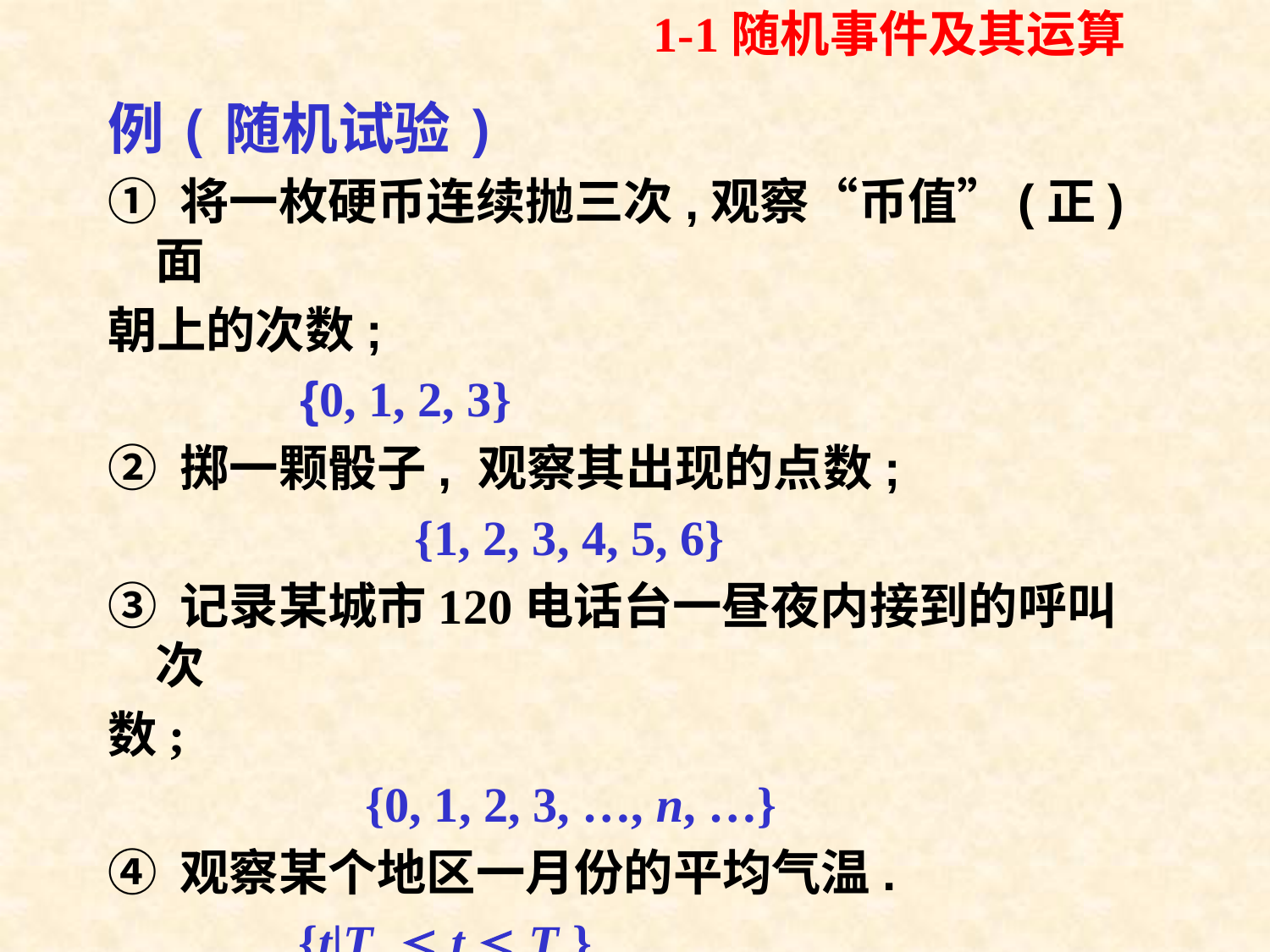

1-1随机事件及其运算
# 例(随机试验)
① 将一枚硬币连续抛三次,观察“币值”(正)面
朝上的次数;
              {0, 1, 2, 3}
② 掷一颗骰子, 观察其出现的点数;
                         {1, 2, 3, 4, 5, 6}
③ 记录某城市120电话台一昼夜内接到的呼叫次
数;
                     {0, 1, 2, 3, …, n, …}
④ 观察某个地区一月份的平均气温.
              {t|T0 ≤ t ≤ T1}